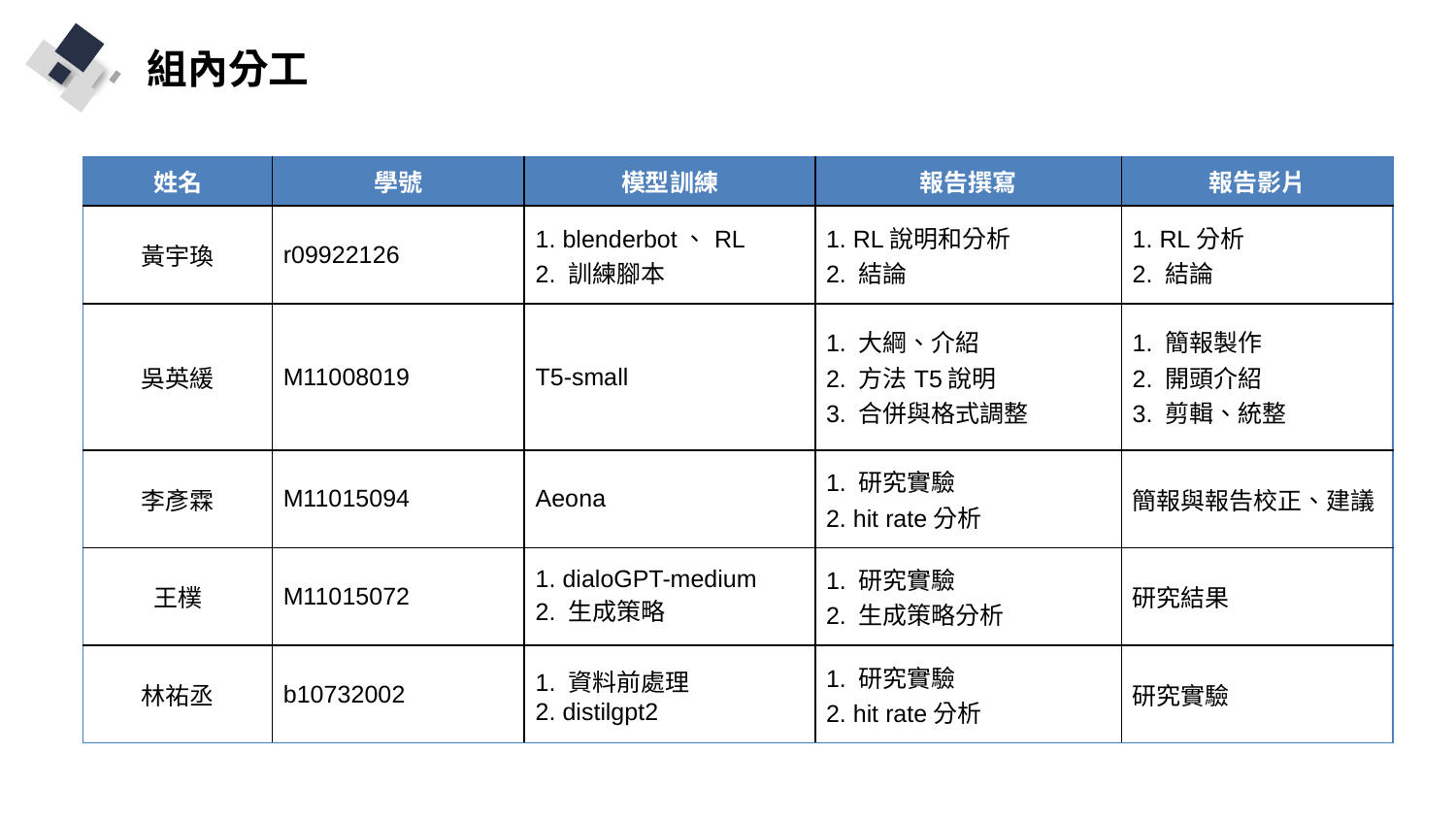

組內分工
| 姓名 | 學號 | 模型訓練 | 報告撰寫 | 報告影片 |
| --- | --- | --- | --- | --- |
| 黃宇瑍 | r09922126 | 1. blenderbot、RL 2. 訓練腳本 | 1. RL說明和分析 2. 結論 | 1. RL分析 2. 結論 |
| 吳英緩 | M11008019 | T5-small | 1. 大綱、介紹 2. 方法T5說明 3. 合併與格式調整 | 1. 簡報製作 2. 開頭介紹 3. 剪輯、統整 |
| 李彥霖 | M11015094 | Aeona | 1. 研究實驗 2. hit rate分析 | 簡報與報告校正、建議 |
| 王樸 | M11015072 | 1. dialoGPT-medium 2. 生成策略 | 1. 研究實驗 2. 生成策略分析 | 研究結果 |
| 林祐丞 | b10732002 | 1. 資料前處理 2. distilgpt2 | 1. 研究實驗 2. hit rate分析 | 研究實驗 |